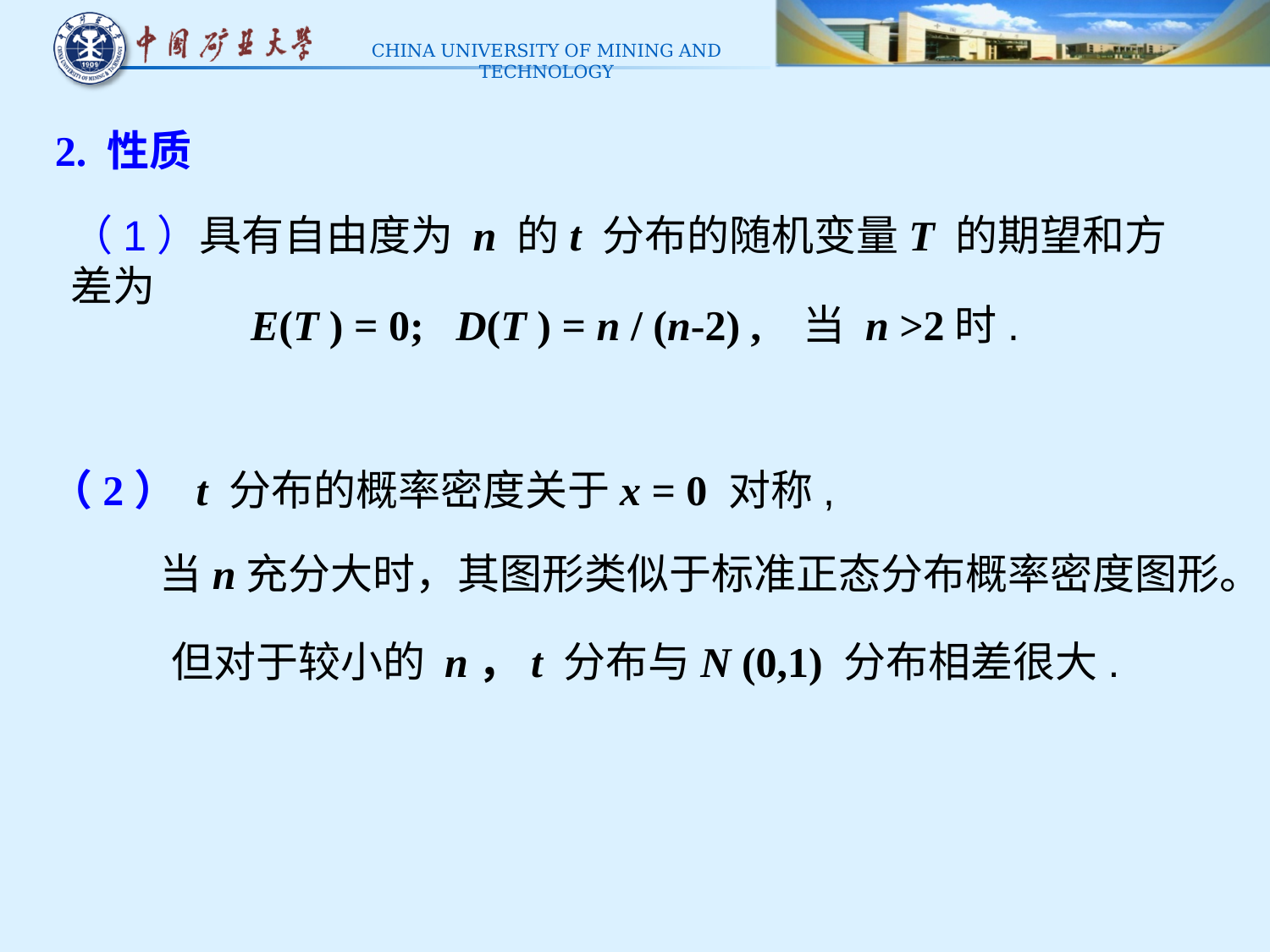

2. 性质
（1）具有自由度为 n 的t 分布的随机变量T 的期望和方差为
E(T ) = 0;   D(T ) = n / (n-2) ,   当 n >2时.
（2） t 分布的概率密度关于x = 0 对称,
当n充分大时，其图形类似于标准正态分布概率密度图形。
但对于较小的 n，t 分布与N (0,1) 分布相差很大.